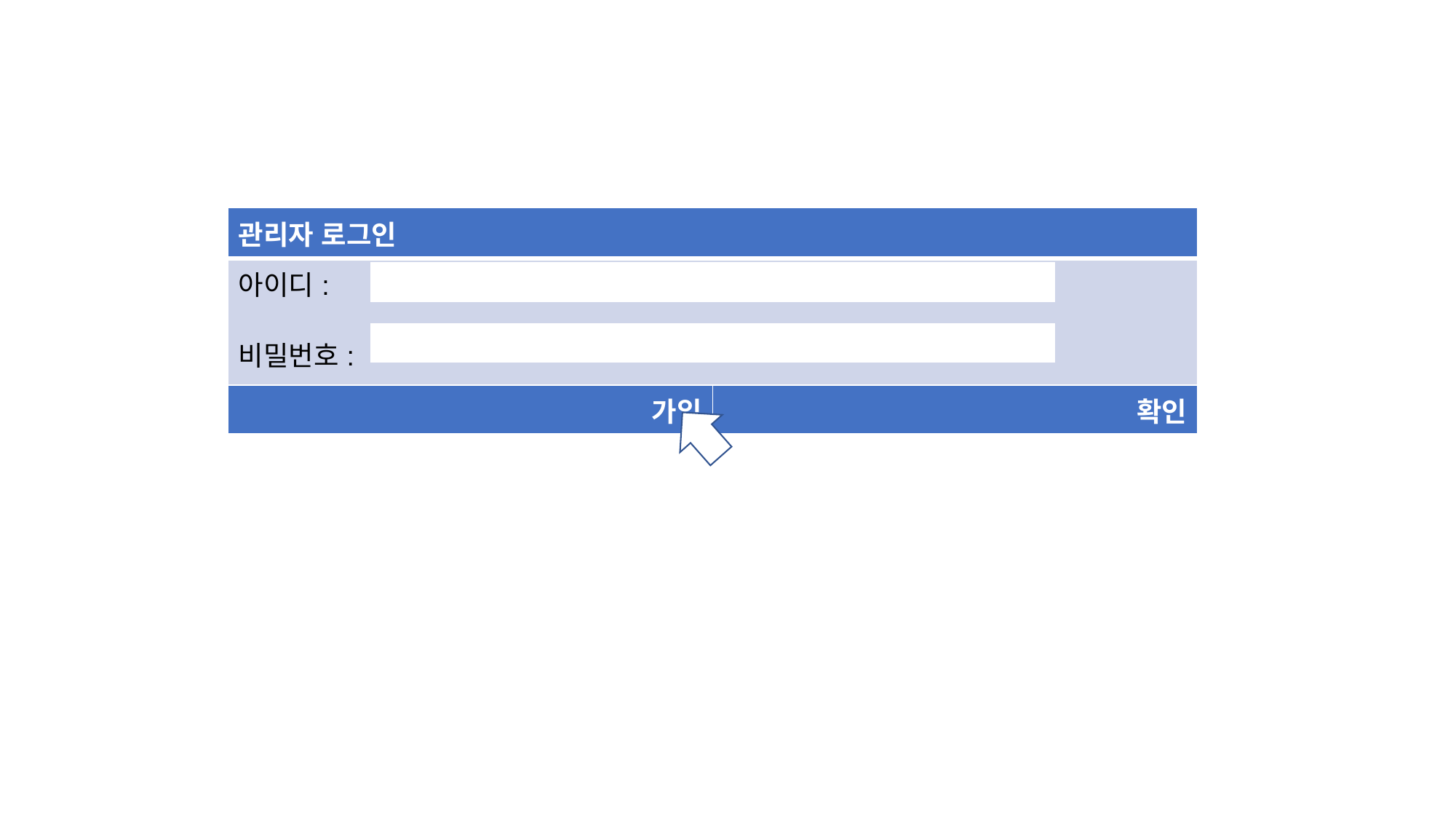

| 관리자 로그인 |
| --- |
| 아이디: 비밀번호: |

| 가입 | 확인 |
| --- | --- |